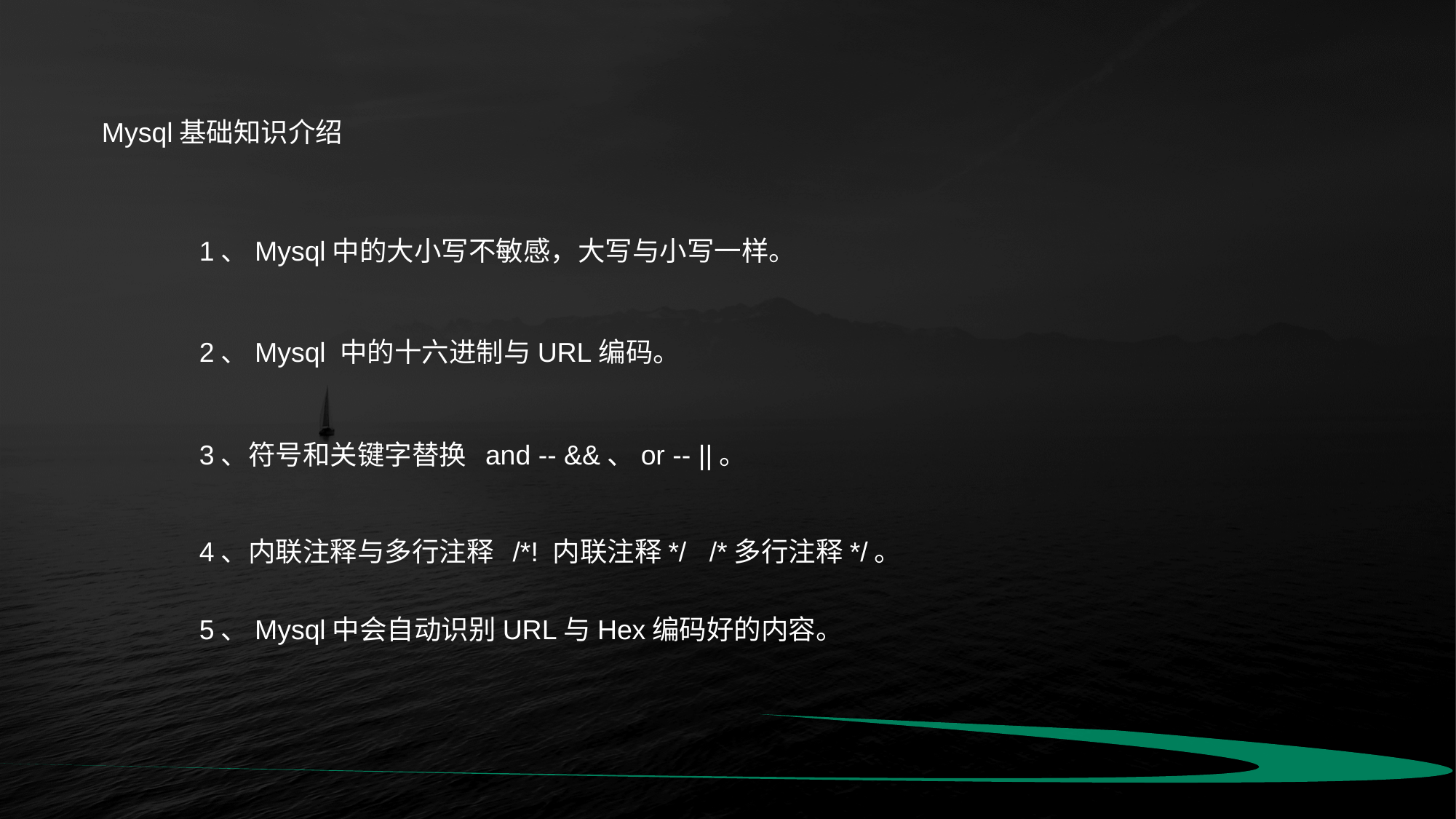

Mysql基础知识介绍
1、Mysql中的大小写不敏感，大写与小写一样。
2、Mysql 中的十六进制与URL编码。
3、符号和关键字替换  and -- &&、or -- ||。
4、内联注释与多行注释  /*! 内联注释*/   /*多行注释*/。
5、Mysql中会自动识别URL与Hex编码好的内容。